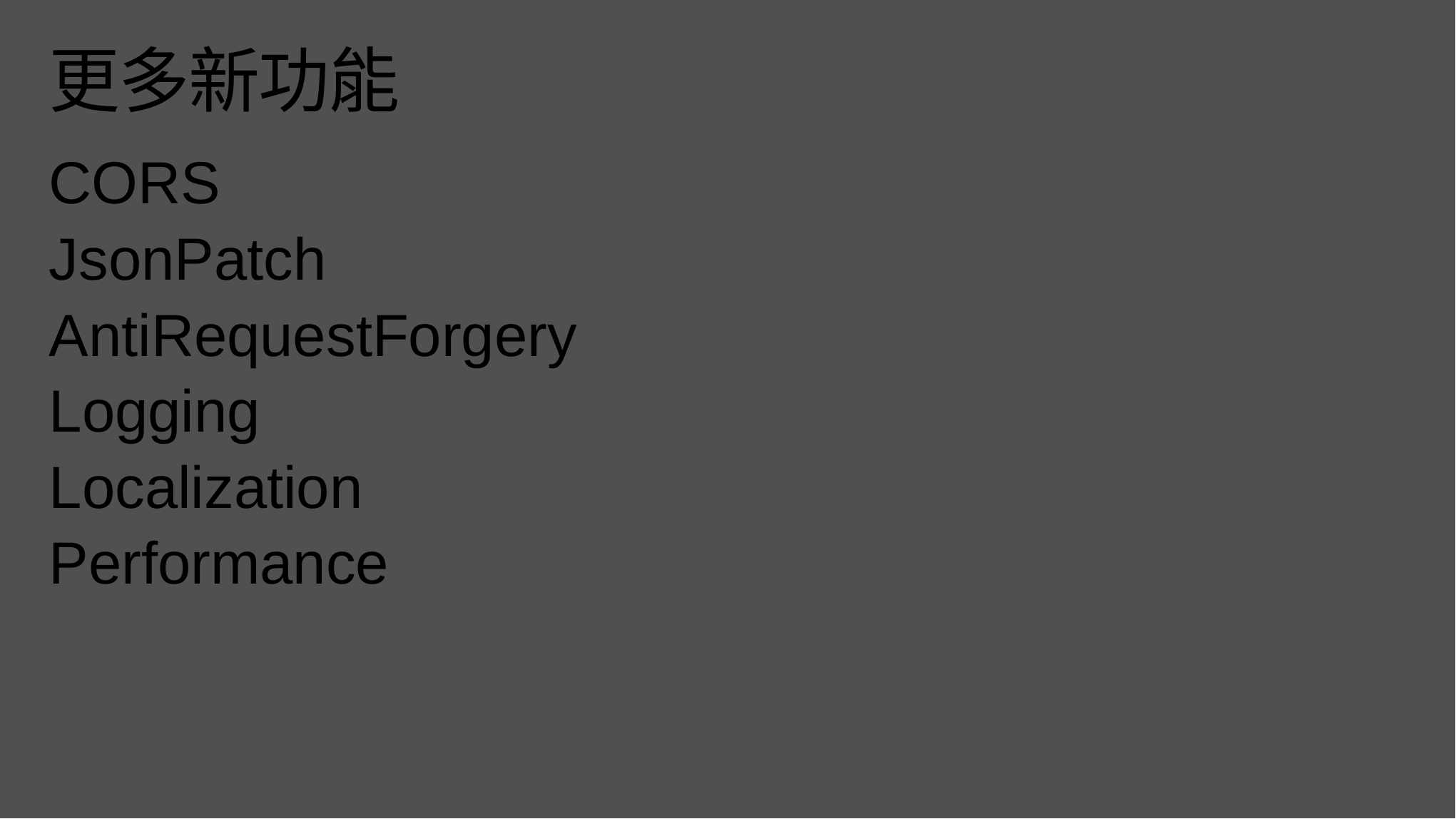

# 更多新功能
CORS
JsonPatch
AntiRequestForgery
Logging
Localization
Performance